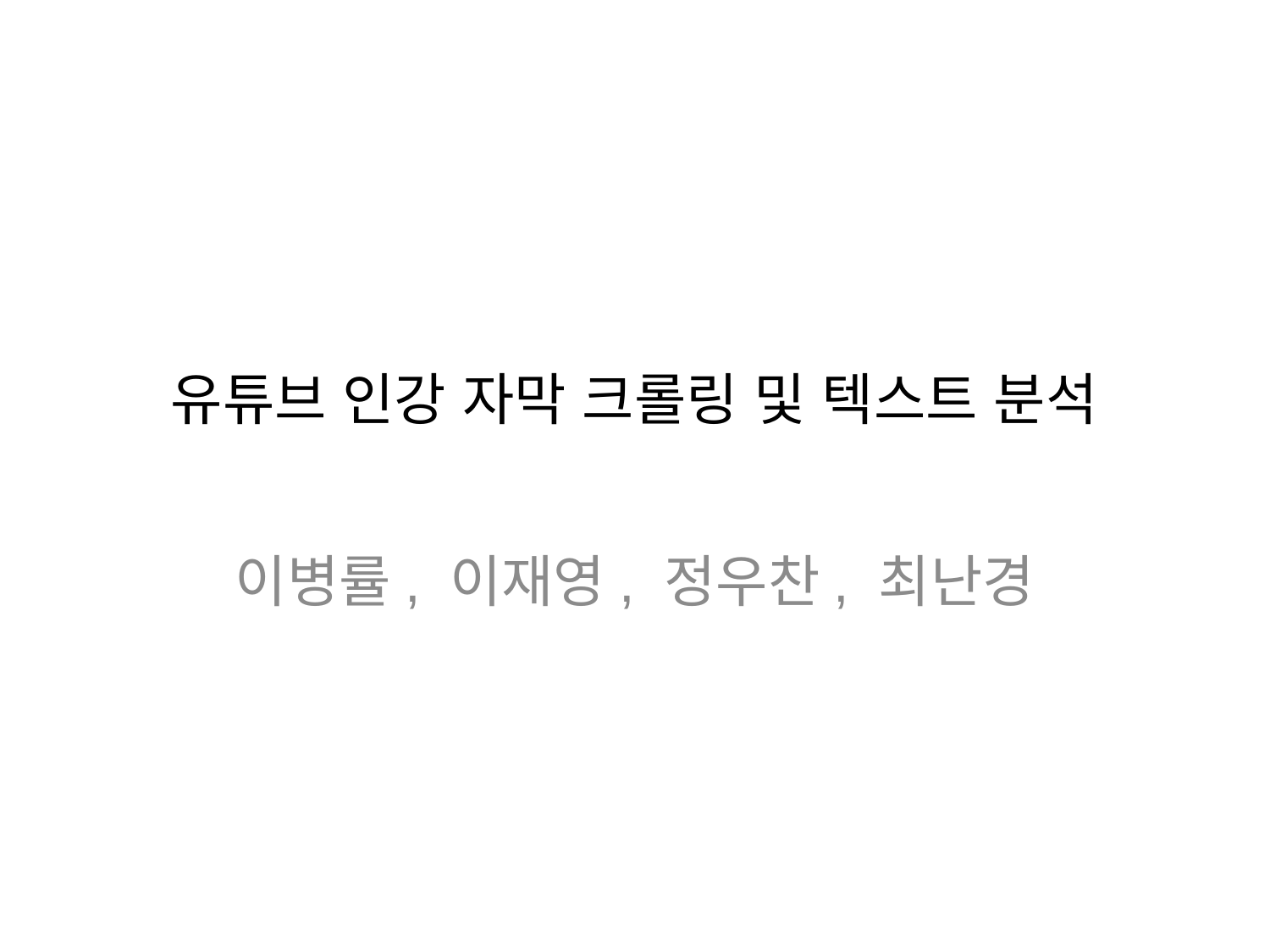

# 유튜브 인강 자막 크롤링 및 텍스트 분석
이병률, 이재영, 정우찬, 최난경